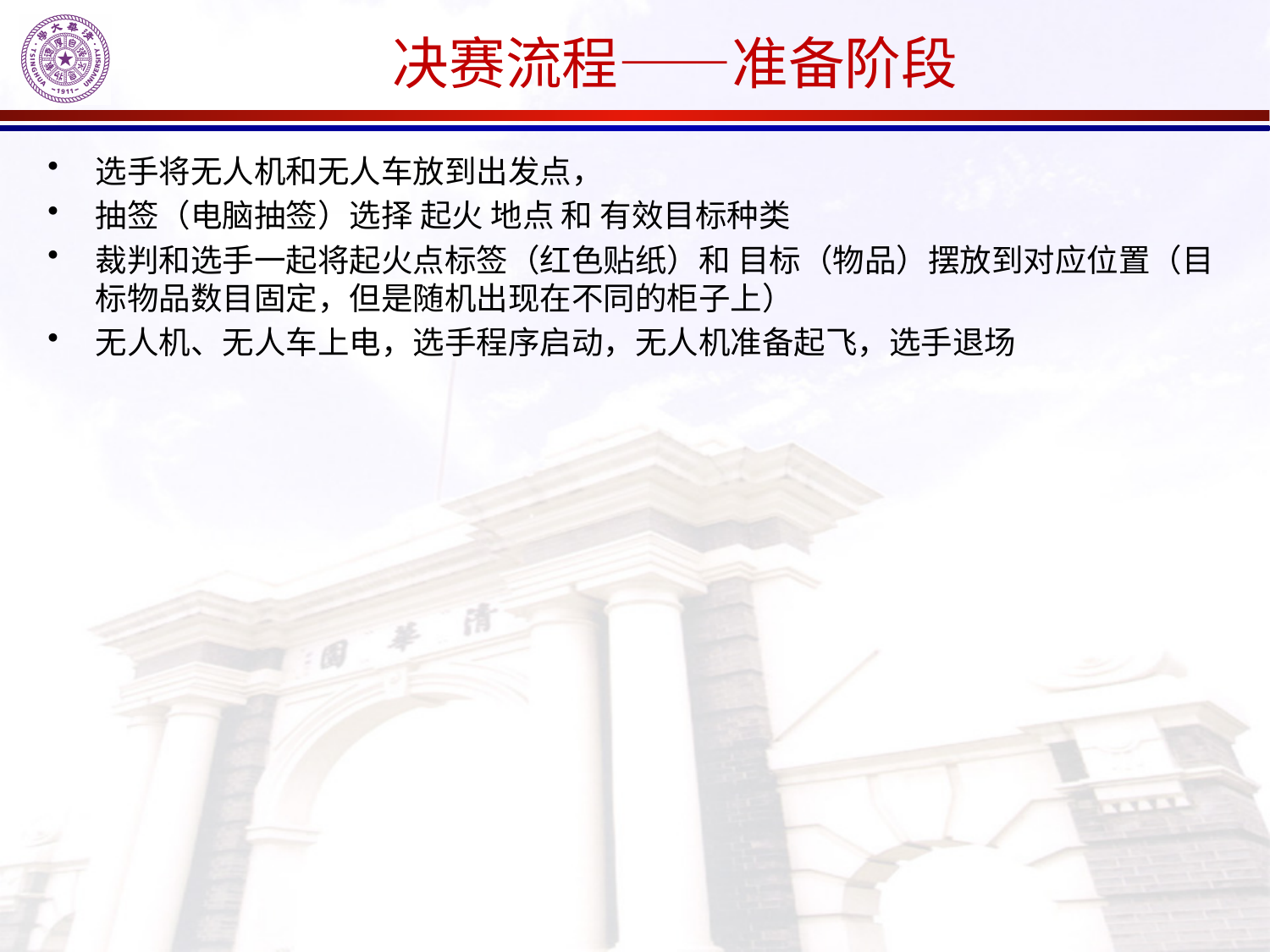

# 决赛流程——准备阶段
选手将无人机和无人车放到出发点，
抽签（电脑抽签）选择 起火 地点 和 有效目标种类
裁判和选手一起将起火点标签（红色贴纸）和 目标（物品）摆放到对应位置（目标物品数目固定，但是随机出现在不同的柜子上）
无人机、无人车上电，选手程序启动，无人机准备起飞，选手退场